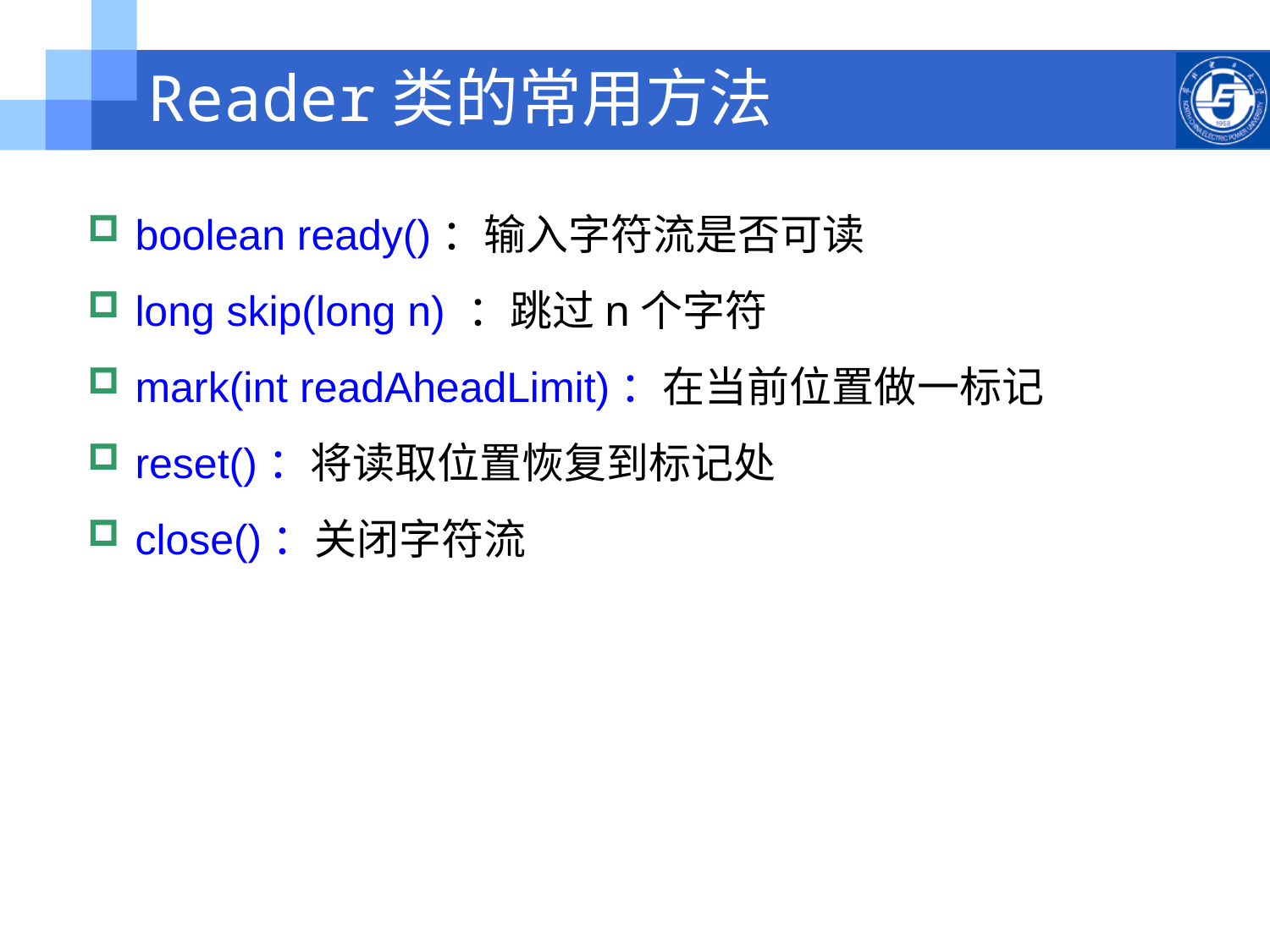

# Reader类的常用方法
boolean ready()：输入字符流是否可读
long skip(long n) ：跳过n个字符
mark(int readAheadLimit)：在当前位置做一标记
reset()：将读取位置恢复到标记处
close()：关闭字符流